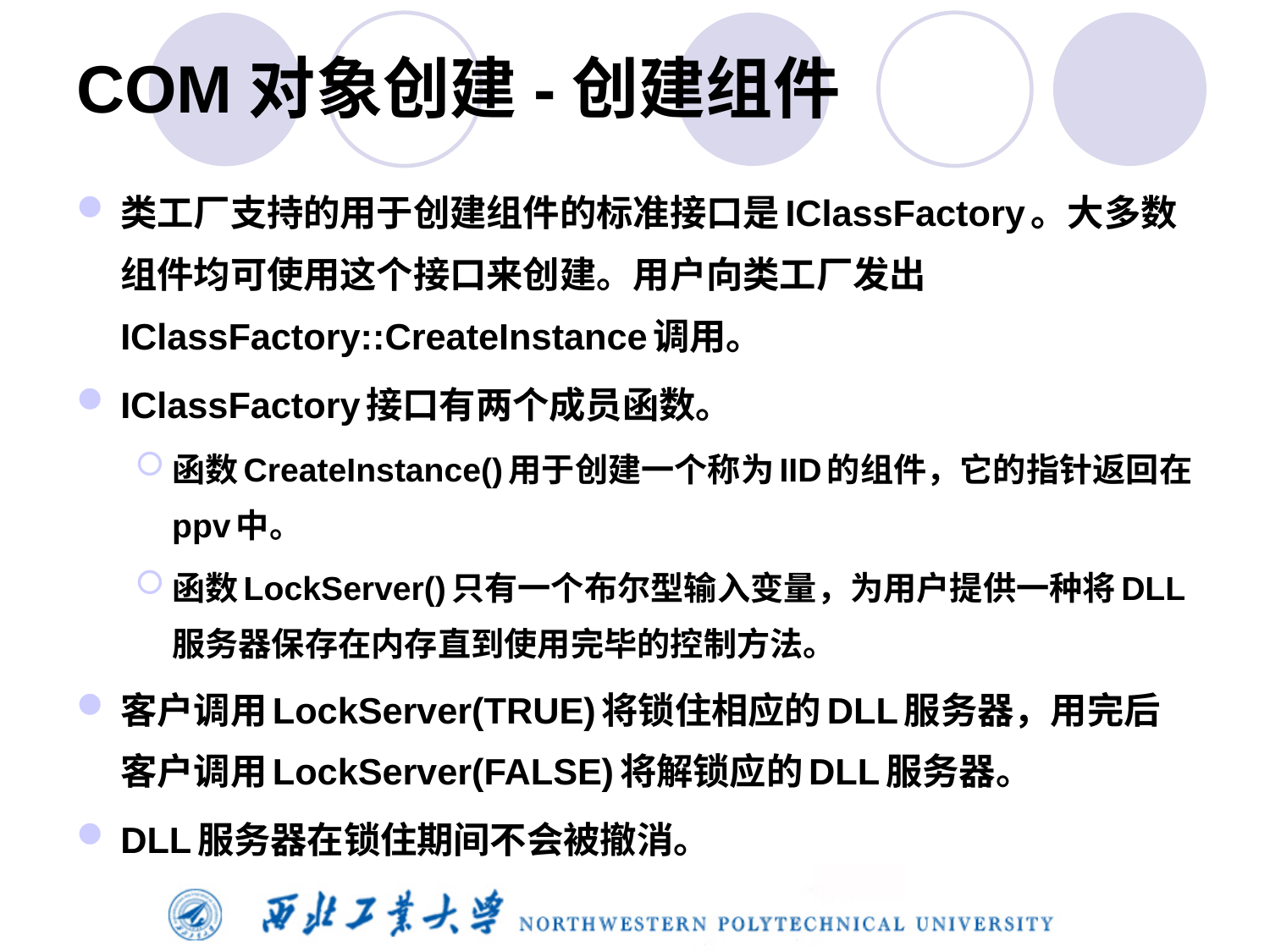

# COM对象创建-创建组件
类工厂支持的用于创建组件的标准接口是IClassFactory。大多数组件均可使用这个接口来创建。用户向类工厂发出IClassFactory::CreateInstance调用。
IClassFactory接口有两个成员函数。
函数CreateInstance()用于创建一个称为IID的组件，它的指针返回在ppv中。
函数LockServer()只有一个布尔型输入变量，为用户提供一种将DLL服务器保存在内存直到使用完毕的控制方法。
客户调用LockServer(TRUE)将锁住相应的DLL服务器，用完后客户调用LockServer(FALSE)将解锁应的DLL服务器。
DLL服务器在锁住期间不会被撤消。